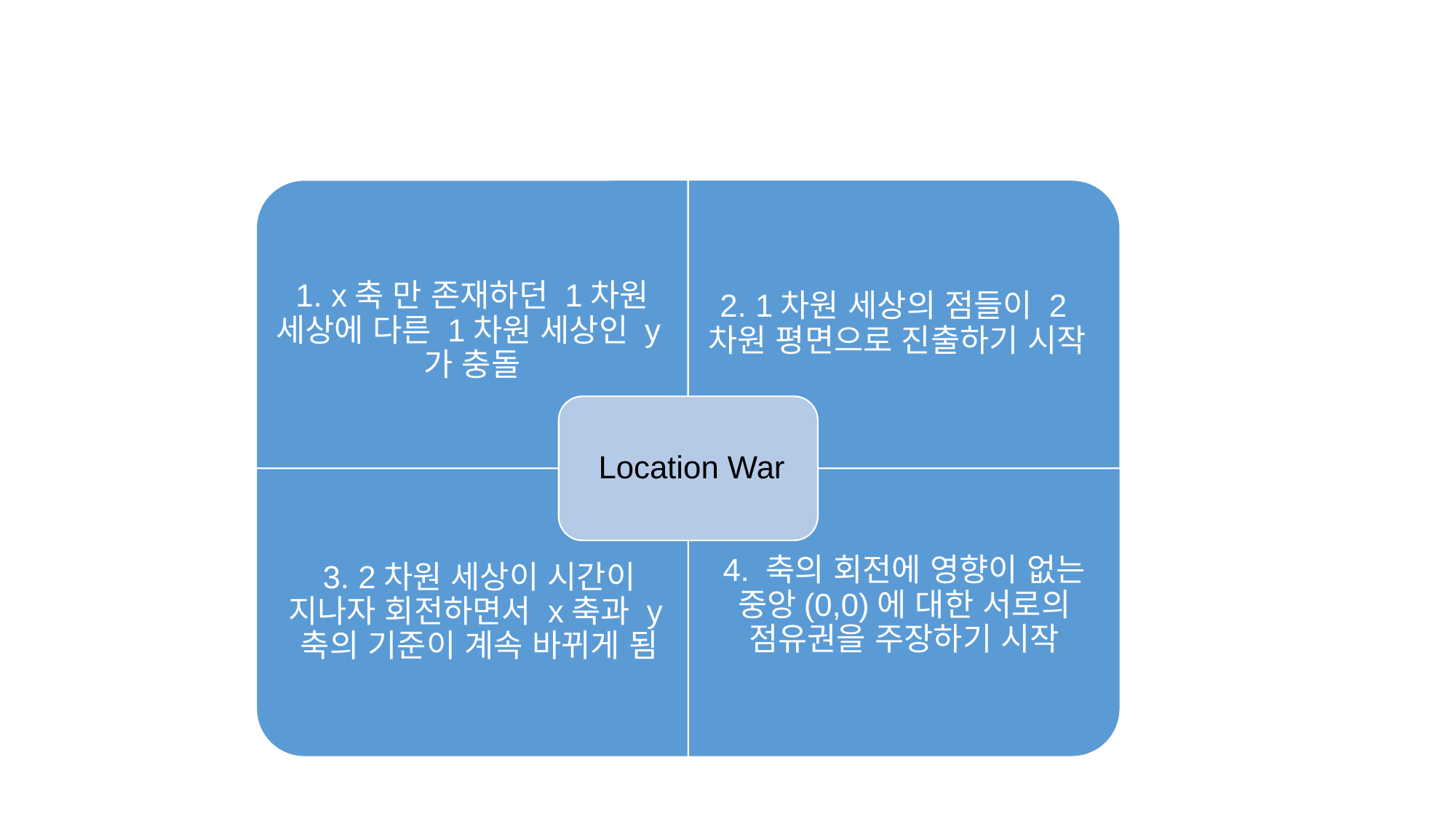

1. x축 만 존재하던 1차원 세상에 다른 1차원 세상인 y가 충돌
2. 1차원 세상의 점들이 2차원 평면으로 진출하기 시작
3. 2차원 세상이 시간이 지나자 회전하면서 x축과 y축의 기준이 계속 바뀌게 됨
4. 축의 회전에 영향이 없는 중앙(0,0)에 대한 서로의 점유권을 주장하기 시작
Location War